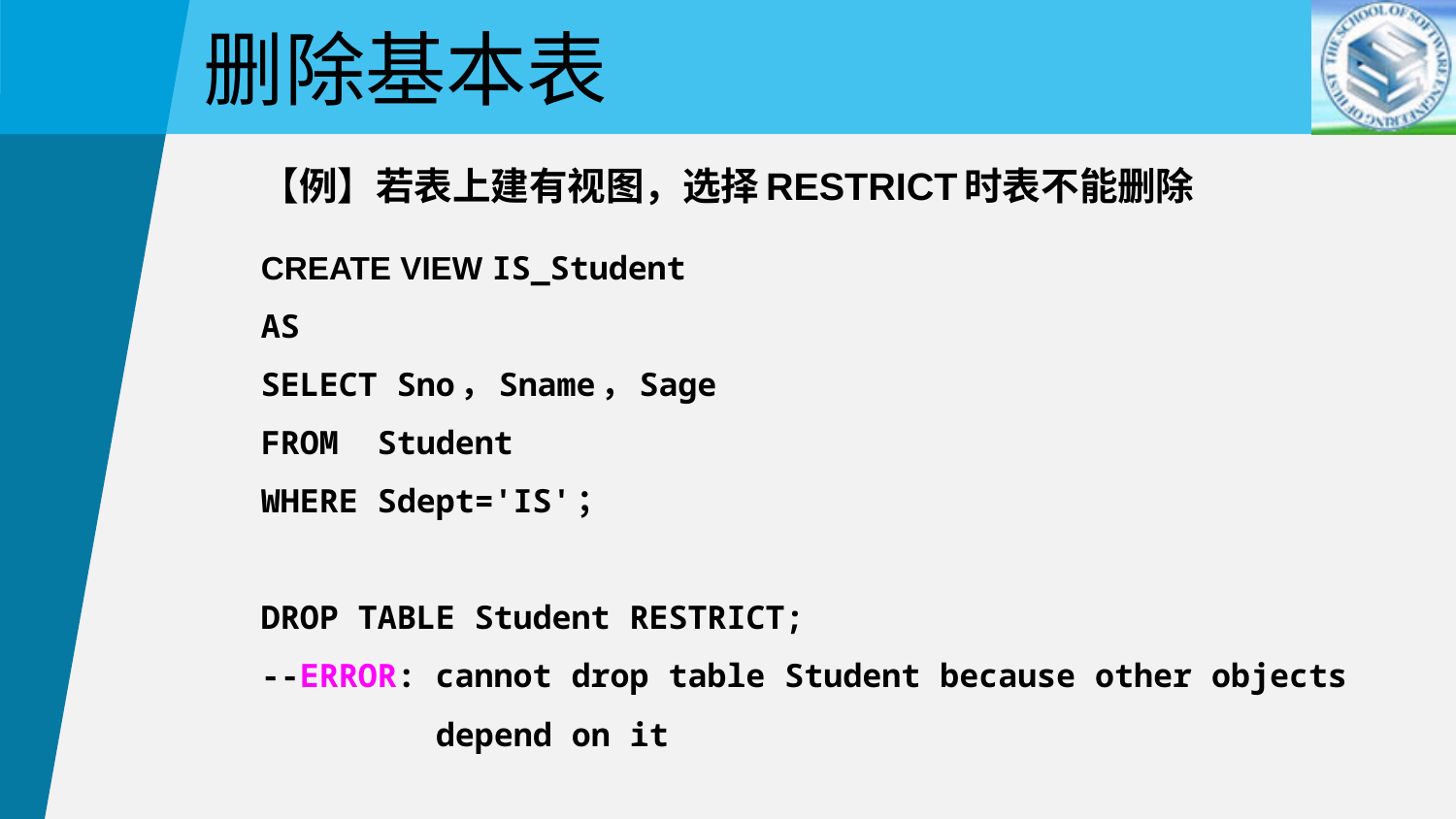

删除基本表
【例】若表上建有视图，选择RESTRICT时表不能删除
CREATE VIEW IS_Student
AS
SELECT Sno，Sname，Sage
FROM  Student
WHERE Sdept='IS'；

DROP TABLE Student RESTRICT;
--ERROR: cannot drop table Student because other objects
         depend on it